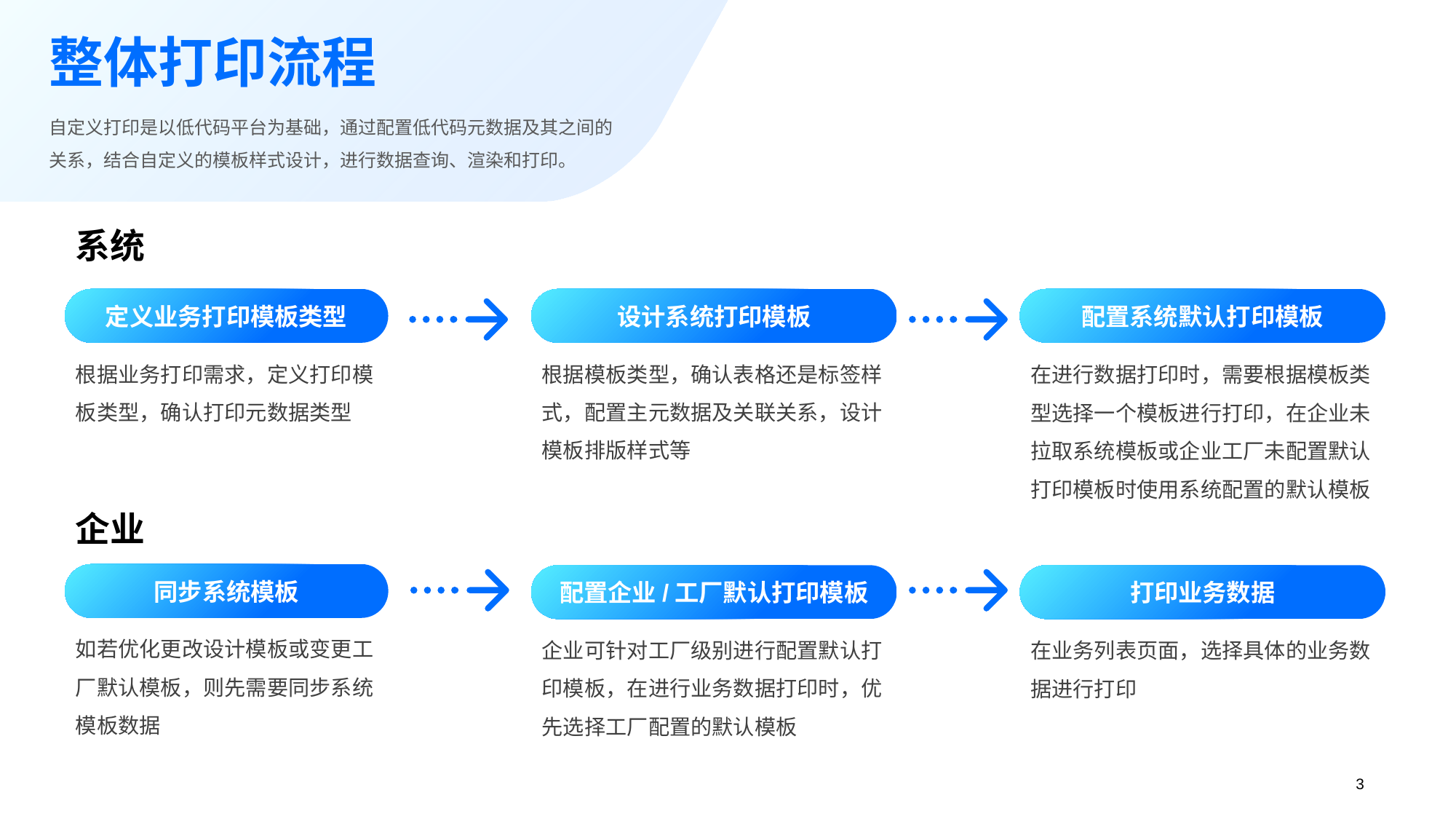

整体打印流程
自定义打印是以低代码平台为基础，通过配置低代码元数据及其之间的关系，结合自定义的模板样式设计，进行数据查询、渲染和打印。
系统
定义业务打印模板类型
设计系统打印模板
配置系统默认打印模板

根据业务打印需求，定义打印模板类型，确认打印元数据类型
根据模板类型，确认表格还是标签样式，配置主元数据及关联关系，设计模板排版样式等
在进行数据打印时，需要根据模板类型选择一个模板进行打印，在企业未拉取系统模板或企业工厂未配置默认打印模板时使用系统配置的默认模板
企业
同步系统模板
配置企业/工厂默认打印模板
打印业务数据

如若优化更改设计模板或变更工厂默认模板，则先需要同步系统模板数据
企业可针对工厂级别进行配置默认打印模板，在进行业务数据打印时，优先选择工厂配置的默认模板
在业务列表页面，选择具体的业务数据进行打印
3